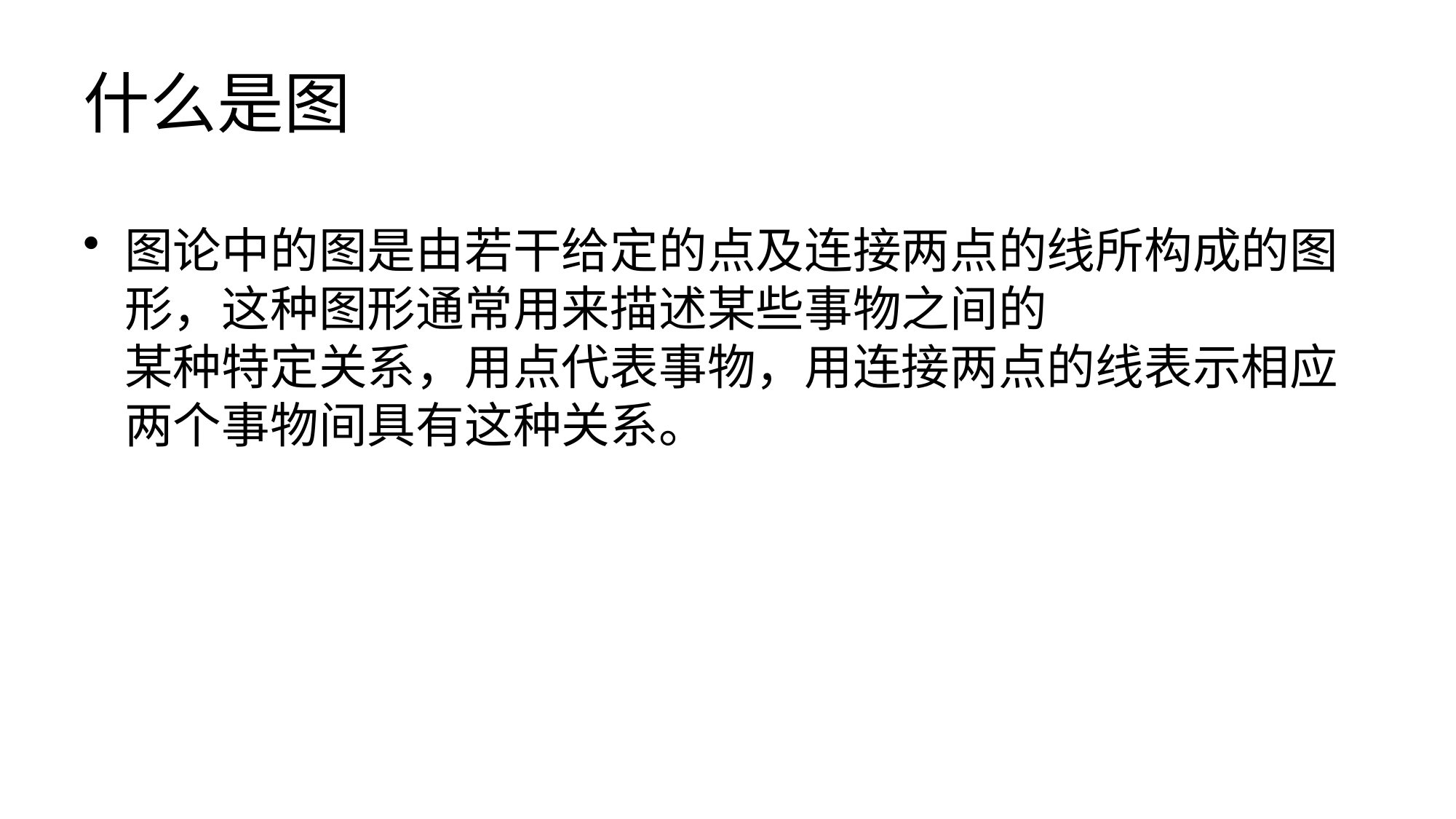

# 什么是图
图论中的图是由若干给定的点及连接两点的线所构成的图形，这种图形通常用来描述某些事物之间的
某种特定关系，用点代表事物，用连接两点的线表示相应两个事物间具有这种关系。